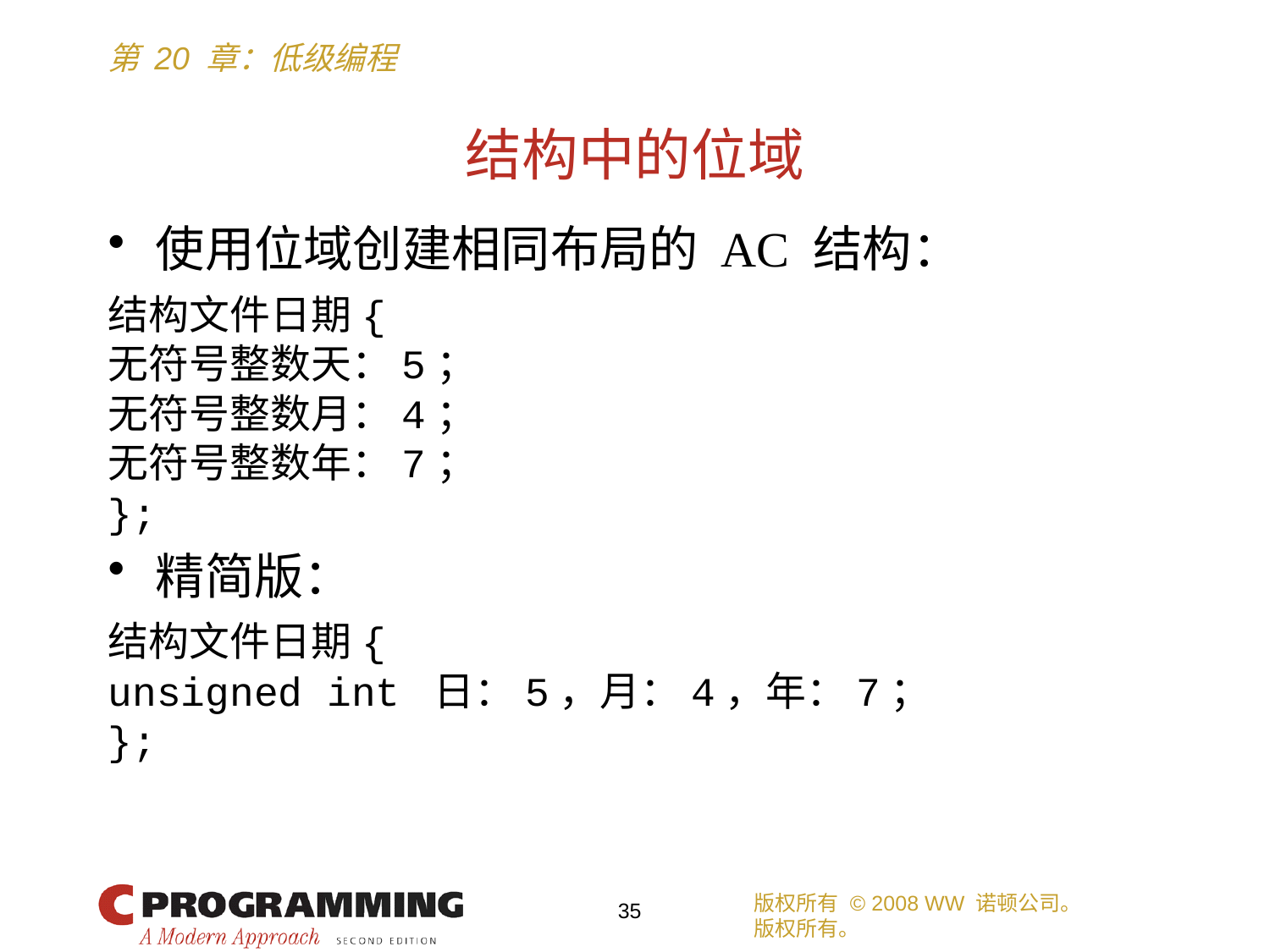

# 结构中的位域
使用位域创建相同布局的 AC 结构：
结构文件日期{
无符号整数天：5；
无符号整数月：4；
无符号整数年：7；
};
精简版：
结构文件日期{
unsigned int 日：5，月：4，年：7；
};
版权所有 © 2008 WW 诺顿公司。
版权所有。
35